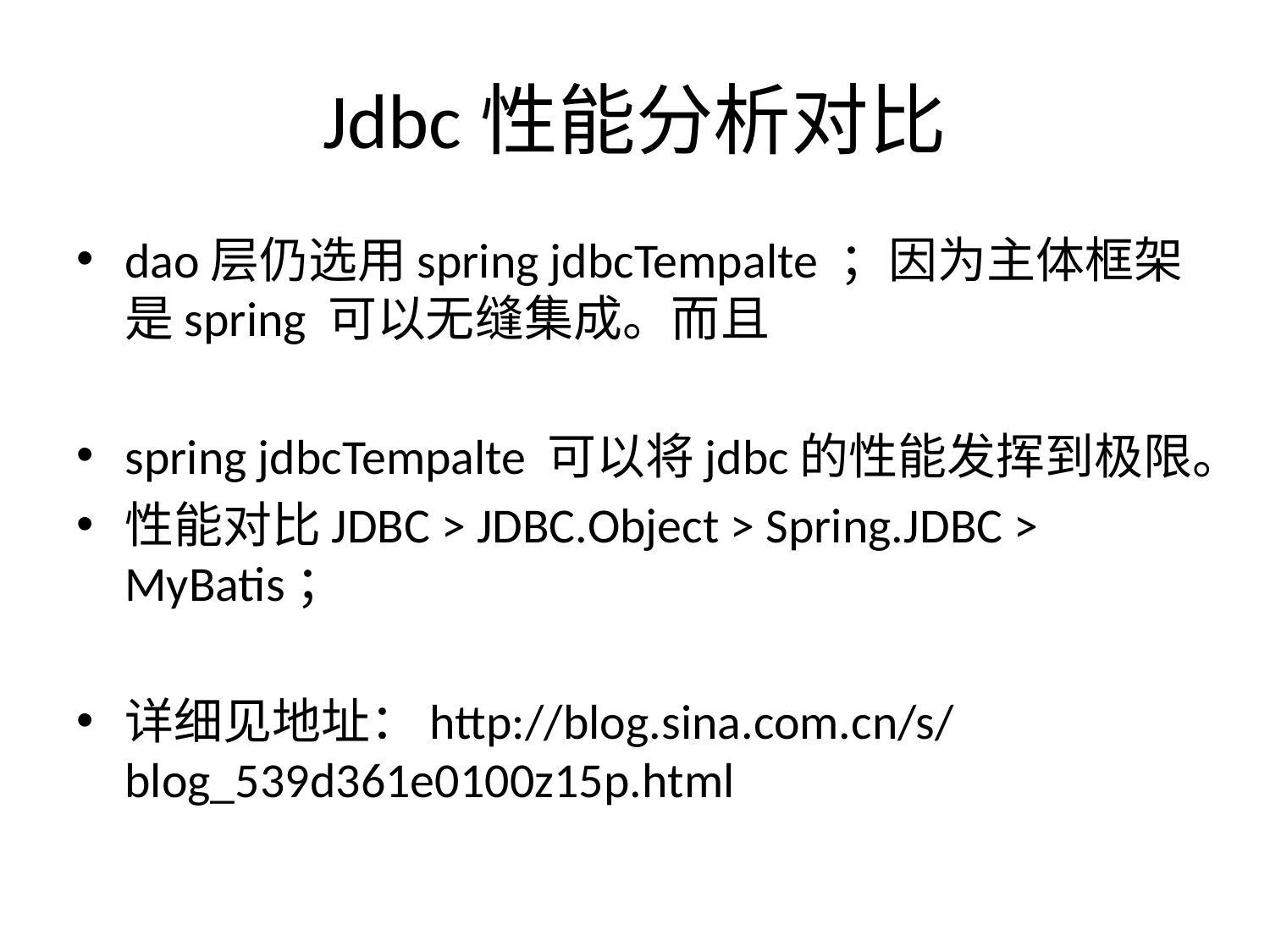

# Jdbc性能分析对比
dao层仍选用spring jdbcTempalte ；因为主体框架是spring 可以无缝集成。而且

spring jdbcTempalte 可以将jdbc的性能发挥到极限。
性能对比JDBC > JDBC.Object > Spring.JDBC > MyBatis；

详细见地址：http://blog.sina.com.cn/s/blog_539d361e0100z15p.html